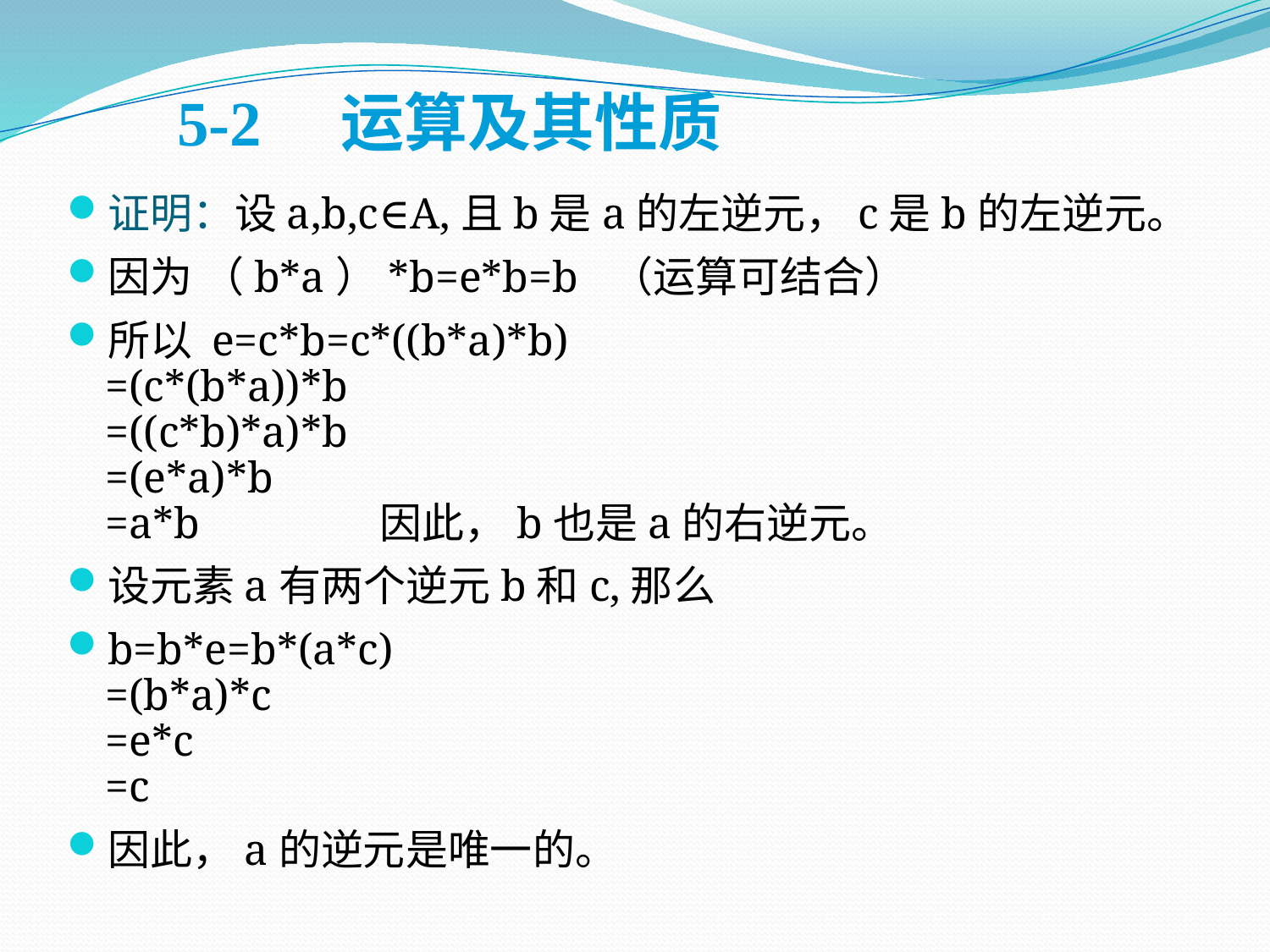

5-2　运算及其性质
证明：设a,b,c∈A,且b是a的左逆元，c是b的左逆元。
因为 （b*a）*b=e*b=b  （运算可结合）
所以 e=c*b=c*((b*a)*b)
=(c*(b*a))*b
=((c*b)*a)*b
=(e*a)*b
=a*b　　　　因此，b也是a的右逆元。
设元素a有两个逆元b和c,那么
b=b*e=b*(a*c)
=(b*a)*c
=e*c
=c
因此，a的逆元是唯一的。